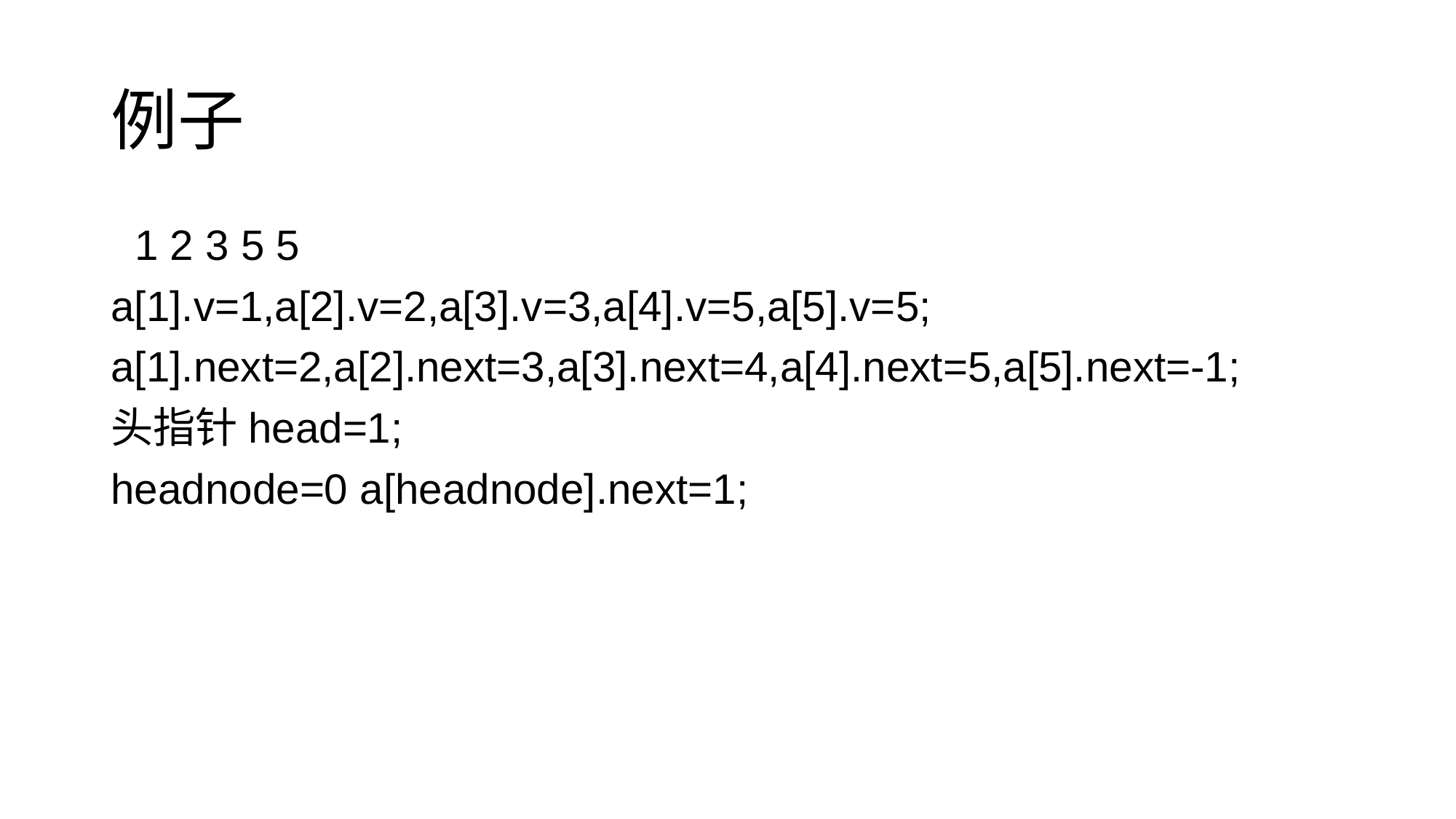

# 例子
  1 2 3 5 5
a[1].v=1,a[2].v=2,a[3].v=3,a[4].v=5,a[5].v=5;
a[1].next=2,a[2].next=3,a[3].next=4,a[4].next=5,a[5].next=-1;
头指针head=1;
headnode=0 a[headnode].next=1;